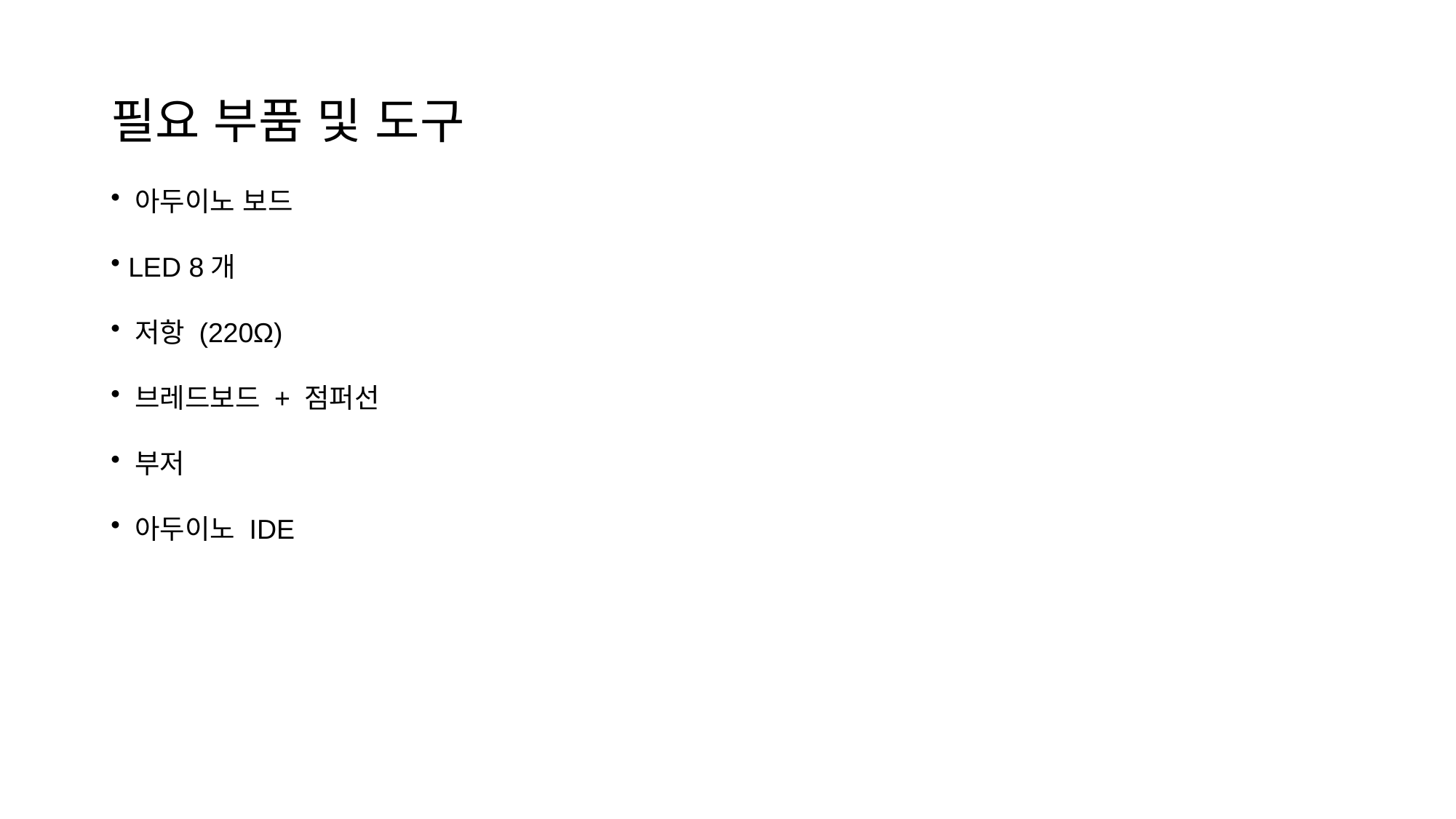

# 필요 부품 및 도구
 아두이노 보드

 LED 8개

 저항 (220Ω)

 브레드보드 + 점퍼선

 부저

 아두이노 IDE